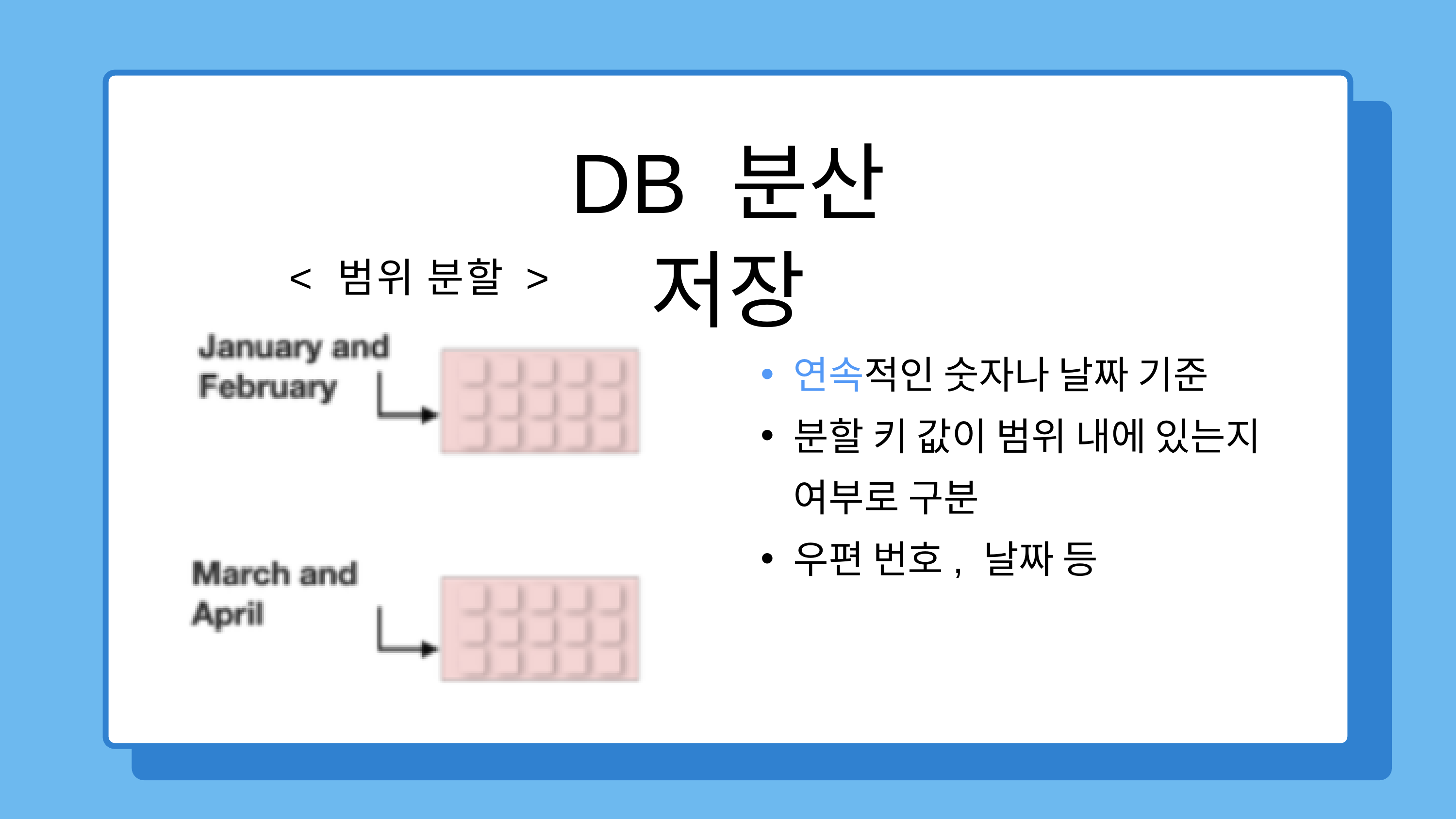

DB 분산 저장
< 범위 분할 >

연속적인 숫자나 날짜 기준
분할 키 값이 범위 내에 있는지 여부로 구분
우편 번호, 날짜 등